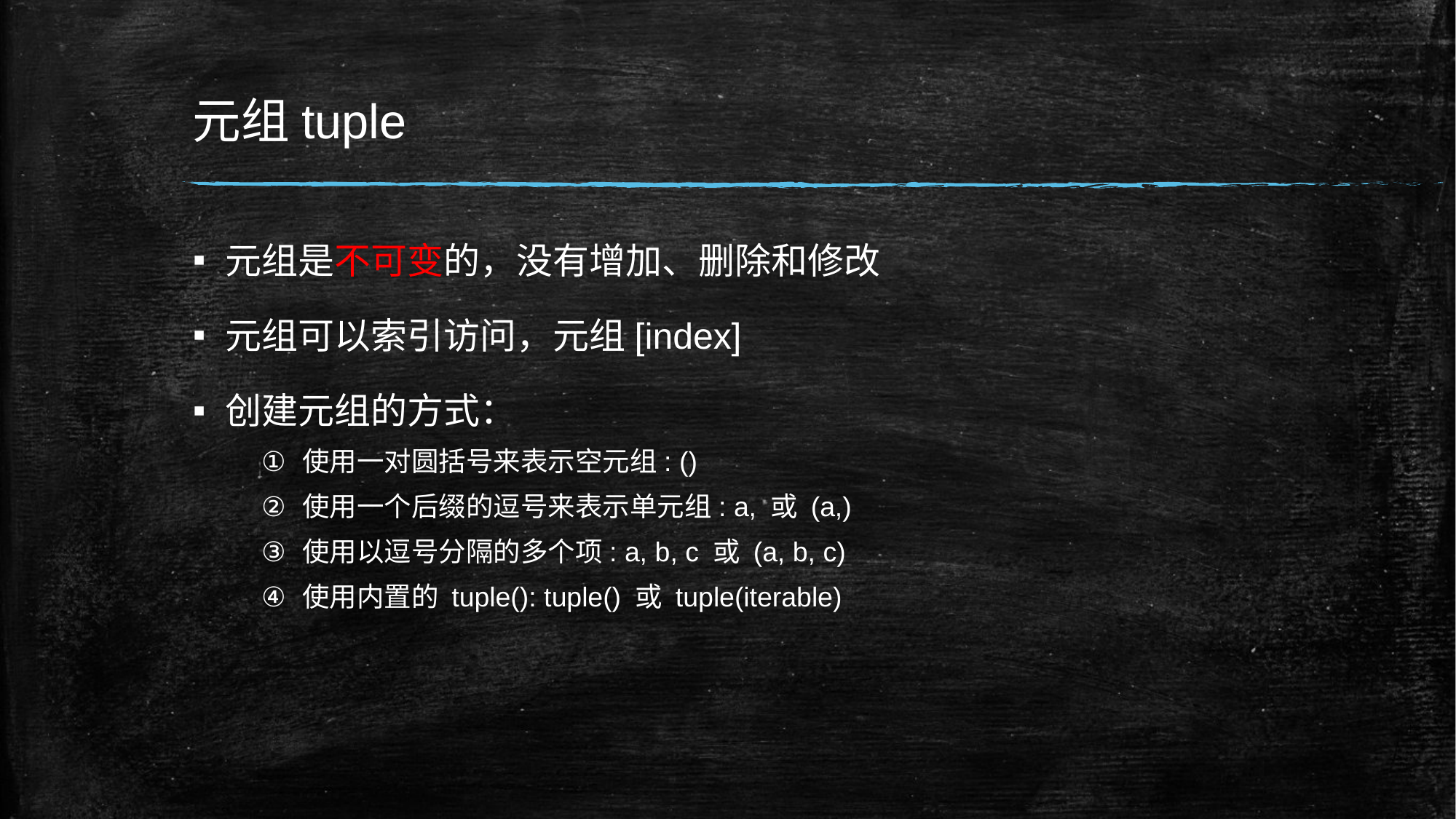

# 元组tuple
元组是不可变的，没有增加、删除和修改
元组可以索引访问，元组[index]
创建元组的方式：
使用一对圆括号来表示空元组: ()
使用一个后缀的逗号来表示单元组: a, 或 (a,)
使用以逗号分隔的多个项: a, b, c 或 (a, b, c)
使用内置的 tuple(): tuple() 或 tuple(iterable)